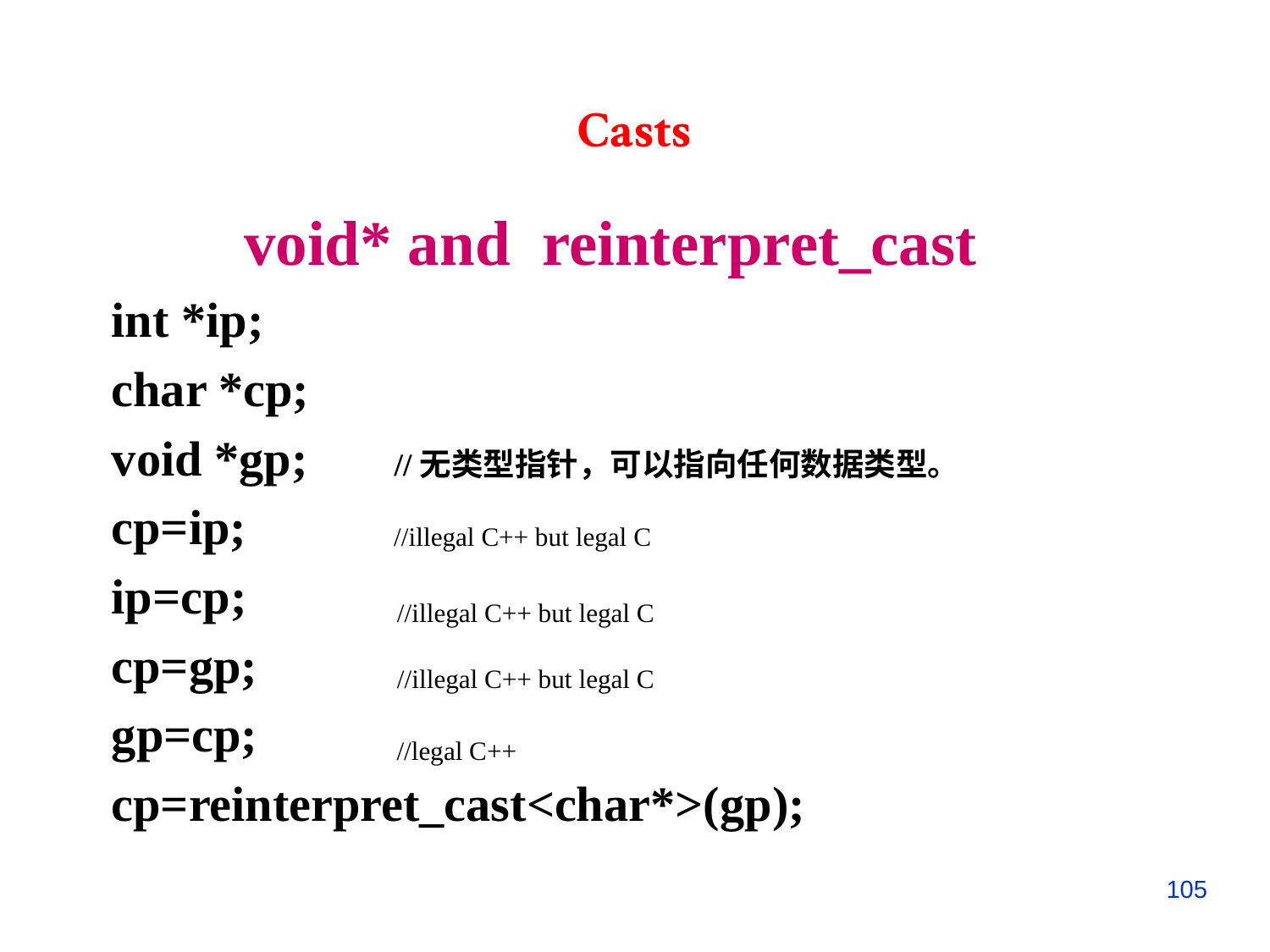

Casts
void* and  reinterpret_cast
int *ip;
char *cp;
void *gp;       //无类型指针，可以指向任何数据类型。
cp=ip;
ip=cp;
cp=gp;
gp=cp;
cp=reinterpret_cast<char*>(gp);
//illegal C++ but legal C
//illegal C++ but legal C
//illegal C++ but legal C
//legal C++
105